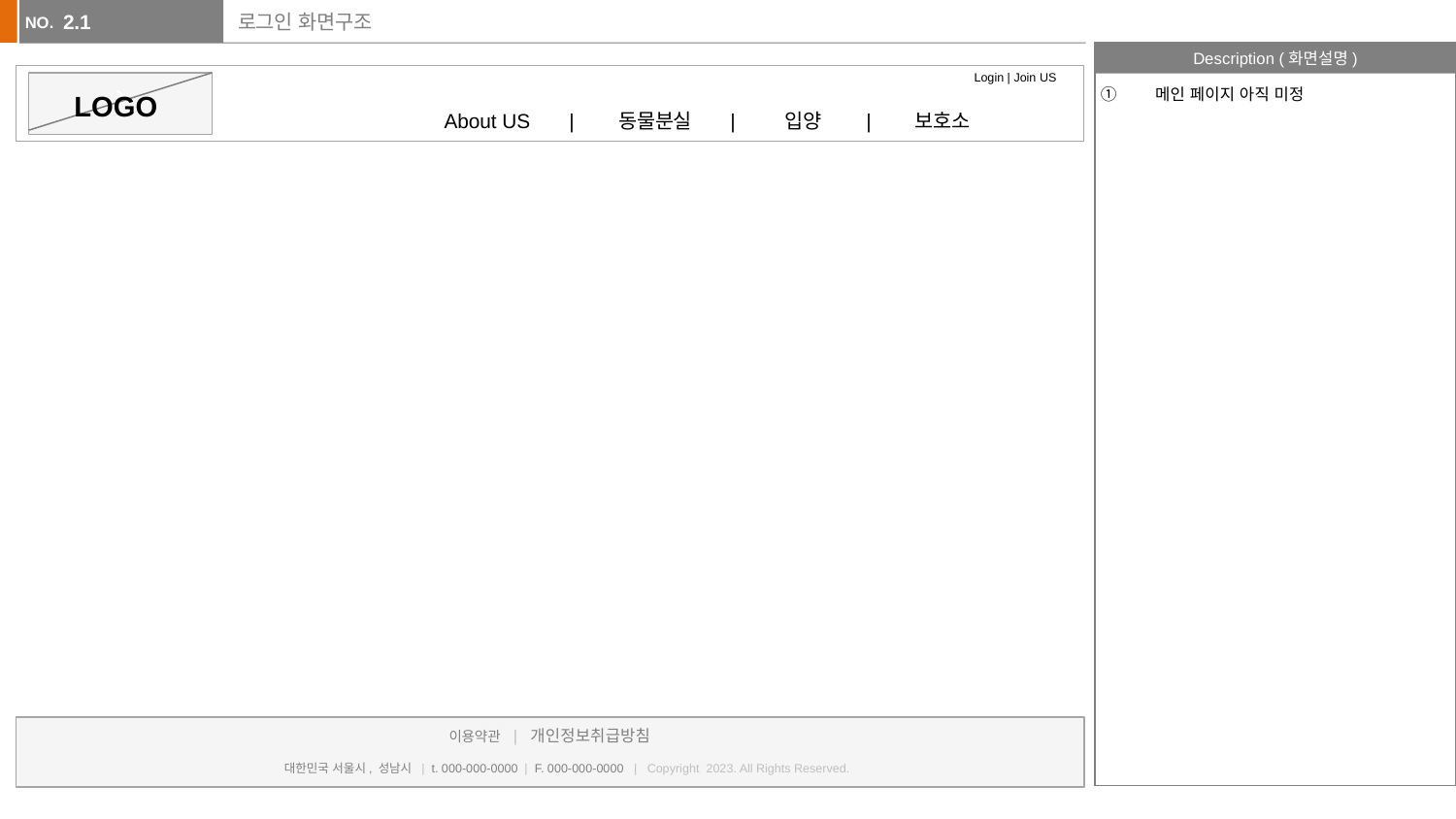

2.1
# 로그인 화면구조
Login | Join US
`
`
LOGO
About US       |       동물분실      |        입양       |       보호소
메인 페이지 아직 미정
`
이용약관  |  개인정보취급방침
대한민국 서울시, 성남시  |  t. 000-000-0000  |  F. 000-000-0000   |   Copyright  2023. All Rights Reserved.